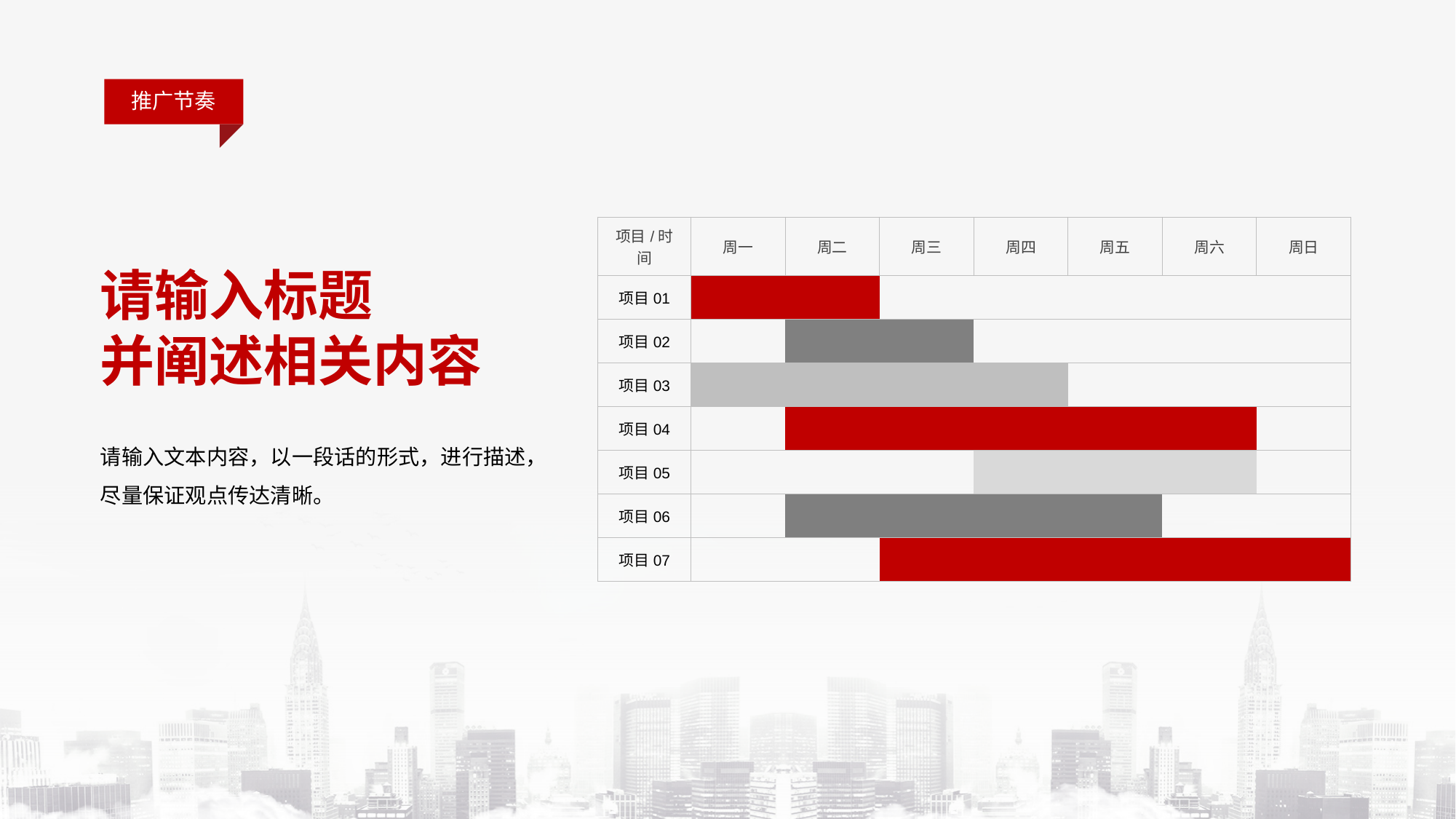

推广节奏
| 项目/时间 | 周一 | 周二 | 周三 | 周四 | 周五 | 周六 | 周日 |
| --- | --- | --- | --- | --- | --- | --- | --- |
| 项目01 |  |  |  |  |  |  |  |
| 项目02 |  |  |  |  |  |  |  |
| 项目03 |  |  |  |  |  |  |  |
| 项目04 |  |  |  |  |  |  |  |
| 项目05 |  |  |  |  |  |  |  |
| 项目06 |  |  |  |  |  |  |  |
| 项目07 |  |  |  |  |  |  |  |
请输入标题
并阐述相关内容
请输入文本内容，以一段话的形式，进行描述，尽量保证观点传达清晰。